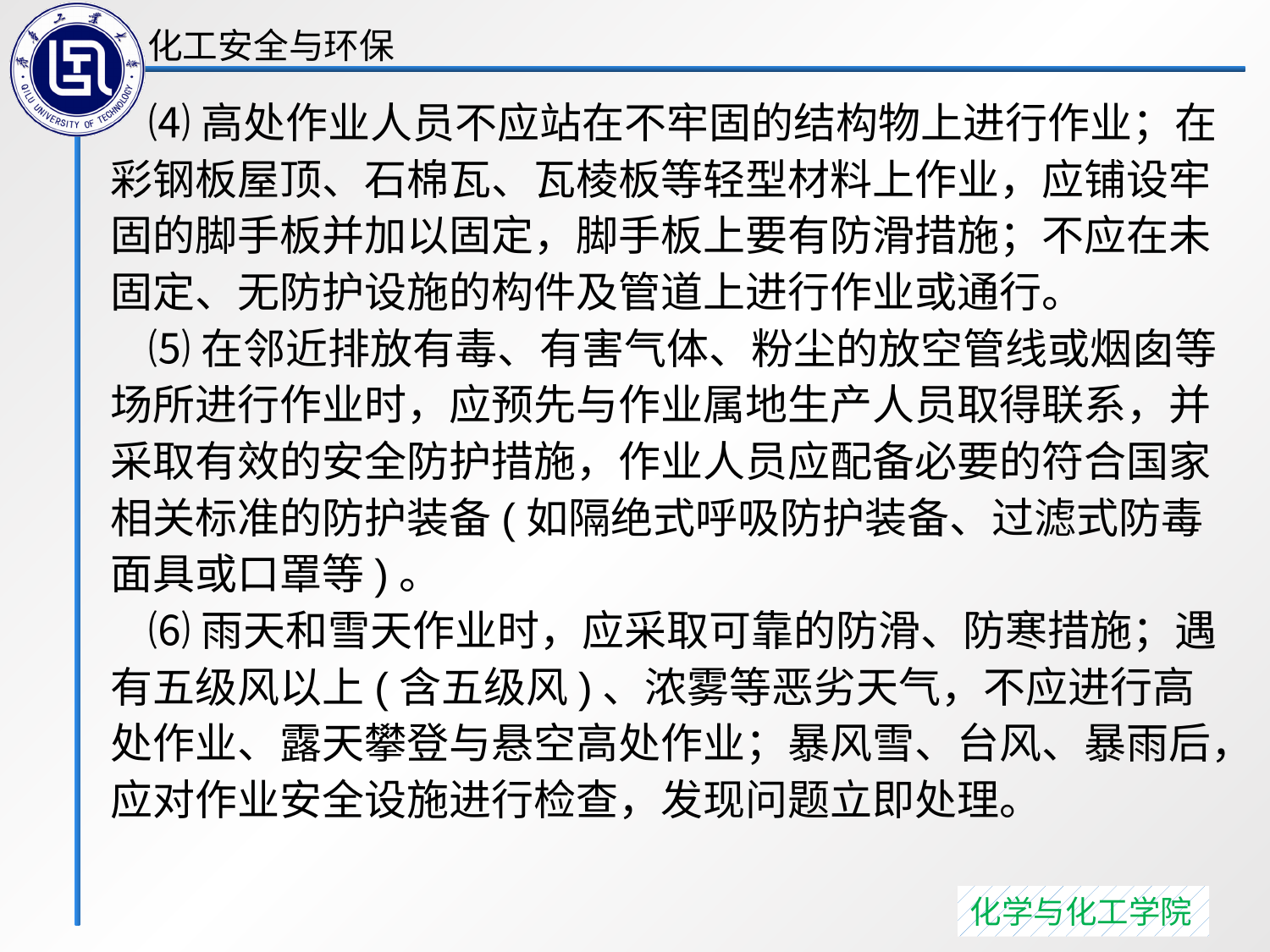

⑷高处作业人员不应站在不牢固的结构物上进行作业；在彩钢板屋顶、石棉瓦、瓦棱板等轻型材料上作业，应铺设牢固的脚手板并加以固定，脚手板上要有防滑措施；不应在未固定、无防护设施的构件及管道上进行作业或通行。
    ⑸在邻近排放有毒、有害气体、粉尘的放空管线或烟囱等场所进行作业时，应预先与作业属地生产人员取得联系，并采取有效的安全防护措施，作业人员应配备必要的符合国家相关标准的防护装备(如隔绝式呼吸防护装备、过滤式防毒面具或口罩等)。
    ⑹雨天和雪天作业时，应采取可靠的防滑、防寒措施；遇有五级风以上(含五级风)、浓雾等恶劣天气，不应进行高处作业、露天攀登与悬空高处作业；暴风雪、台风、暴雨后，应对作业安全设施进行检查，发现问题立即处理。